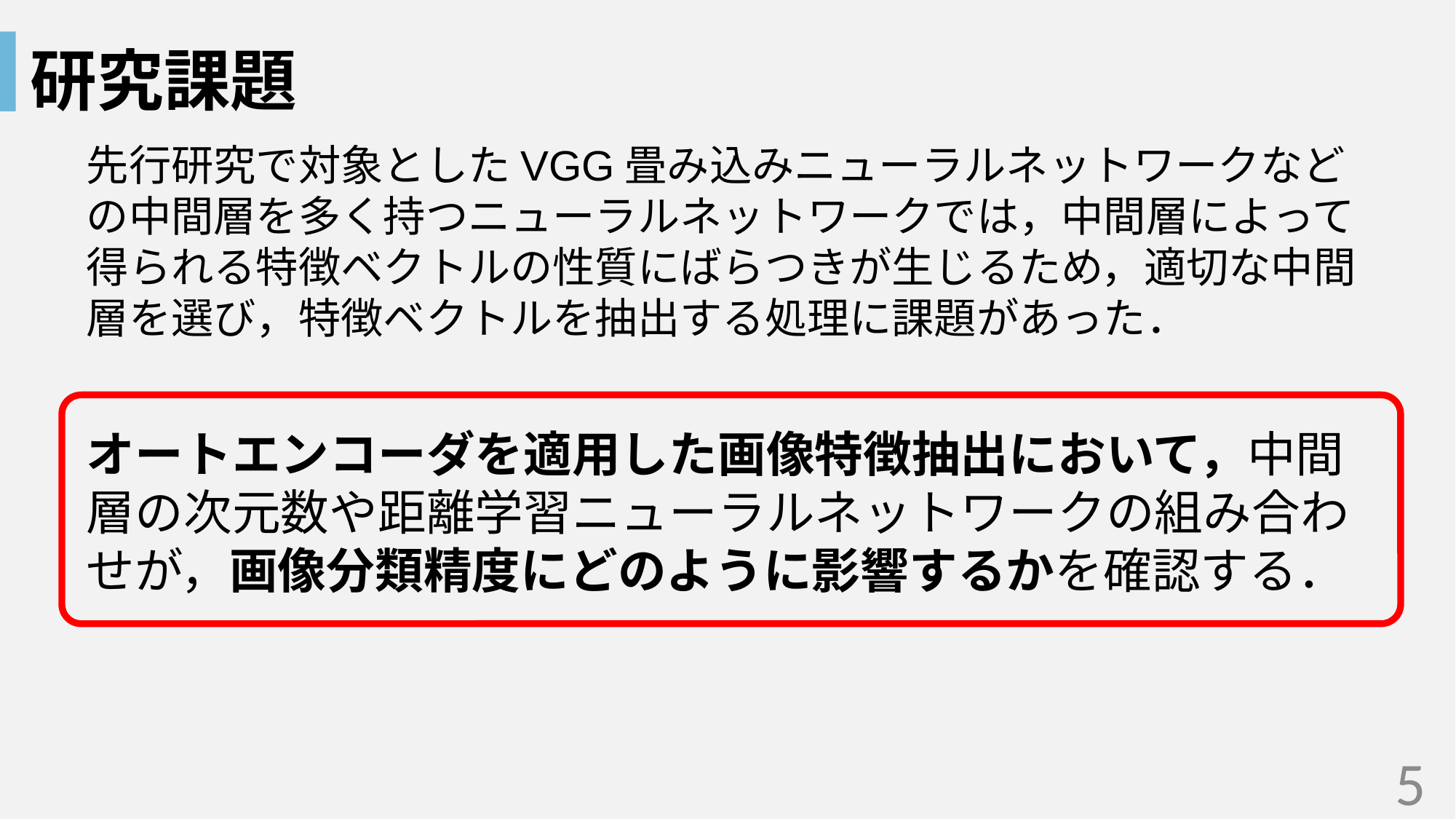

# 研究課題
先行研究で対象としたVGG畳み込みニューラルネットワークなどの中間層を多く持つニューラルネットワークでは，中間層によって得られる特徴ベクトルの性質にばらつきが生じるため，適切な中間層を選び，特徴ベクトルを抽出する処理に課題があった．

オートエンコーダを適用した画像特徴抽出において，中間層の次元数や距離学習ニューラルネットワークの組み合わせが，画像分類精度にどのように影響するかを確認する．

5